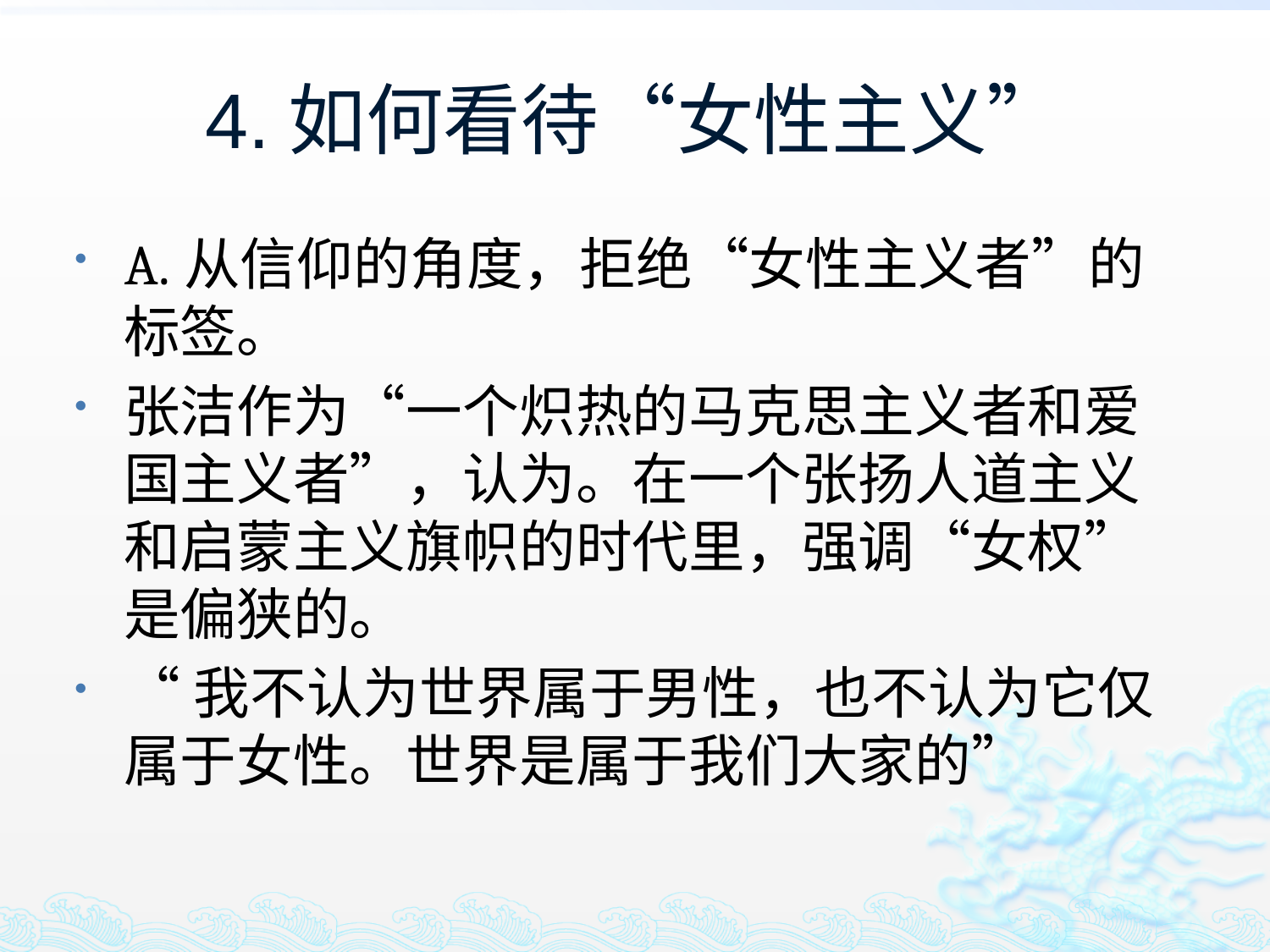

# 4.如何看待“女性主义”
A.从信仰的角度，拒绝“女性主义者”的标签。
张洁作为“一个炽热的马克思主义者和爱国主义者”，认为。在一个张扬人道主义和启蒙主义旗帜的时代里，强调“女权”是偏狭的。
“我不认为世界属于男性，也不认为它仅属于女性。世界是属于我们大家的”